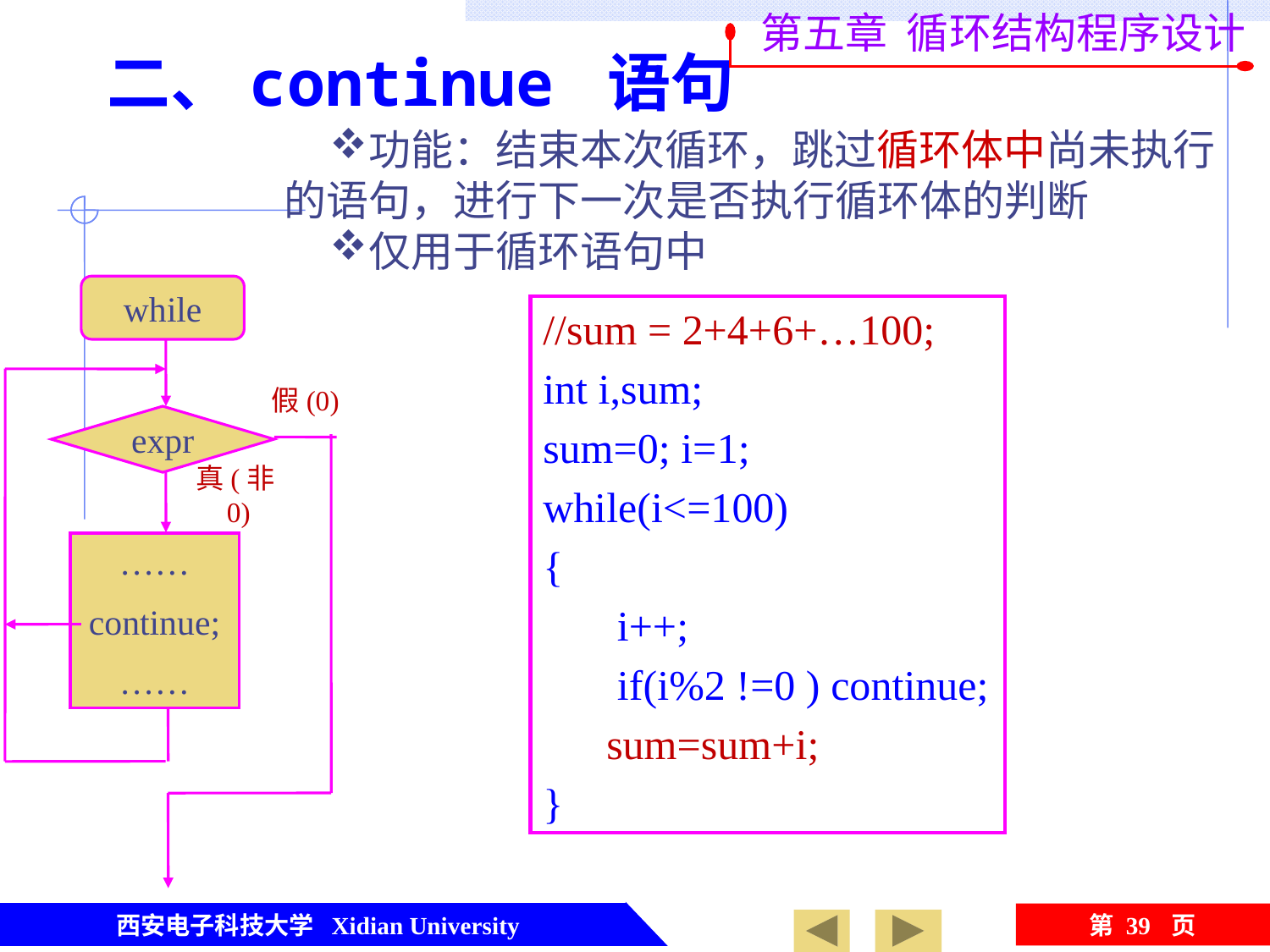

第五章  循环结构程序设计

二、continue 语句

功能：结束本次循环，跳过循环体中尚未执行的语句，进行下一次是否执行循环体的判断
仅用于循环语句中
while

假(0)
expr

真(非0)

……
continue;
……

//sum = 2+4+6+…100;
int i,sum;
sum=0; i=1;
while(i<=100)
{
       i++;
       if(i%2 !=0 ) continue;
      sum=sum+i;
}